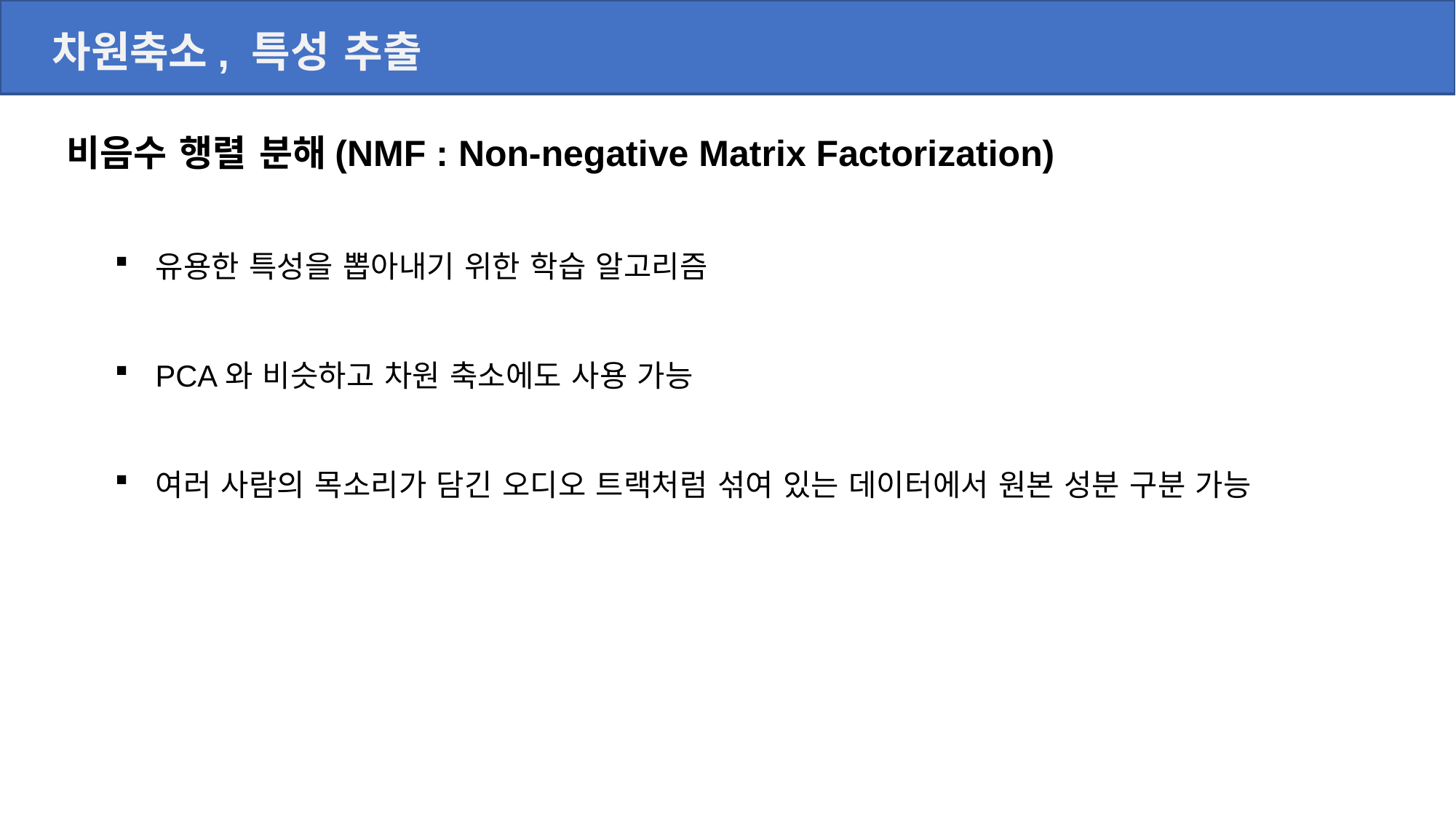

차원축소, 특성 추출
비음수 행렬 분해(NMF : Non-negative Matrix Factorization)
유용한 특성을 뽑아내기 위한 학습 알고리즘

PCA와 비슷하고 차원 축소에도 사용 가능

여러 사람의 목소리가 담긴 오디오 트랙처럼 섞여 있는 데이터에서 원본 성분 구분 가능